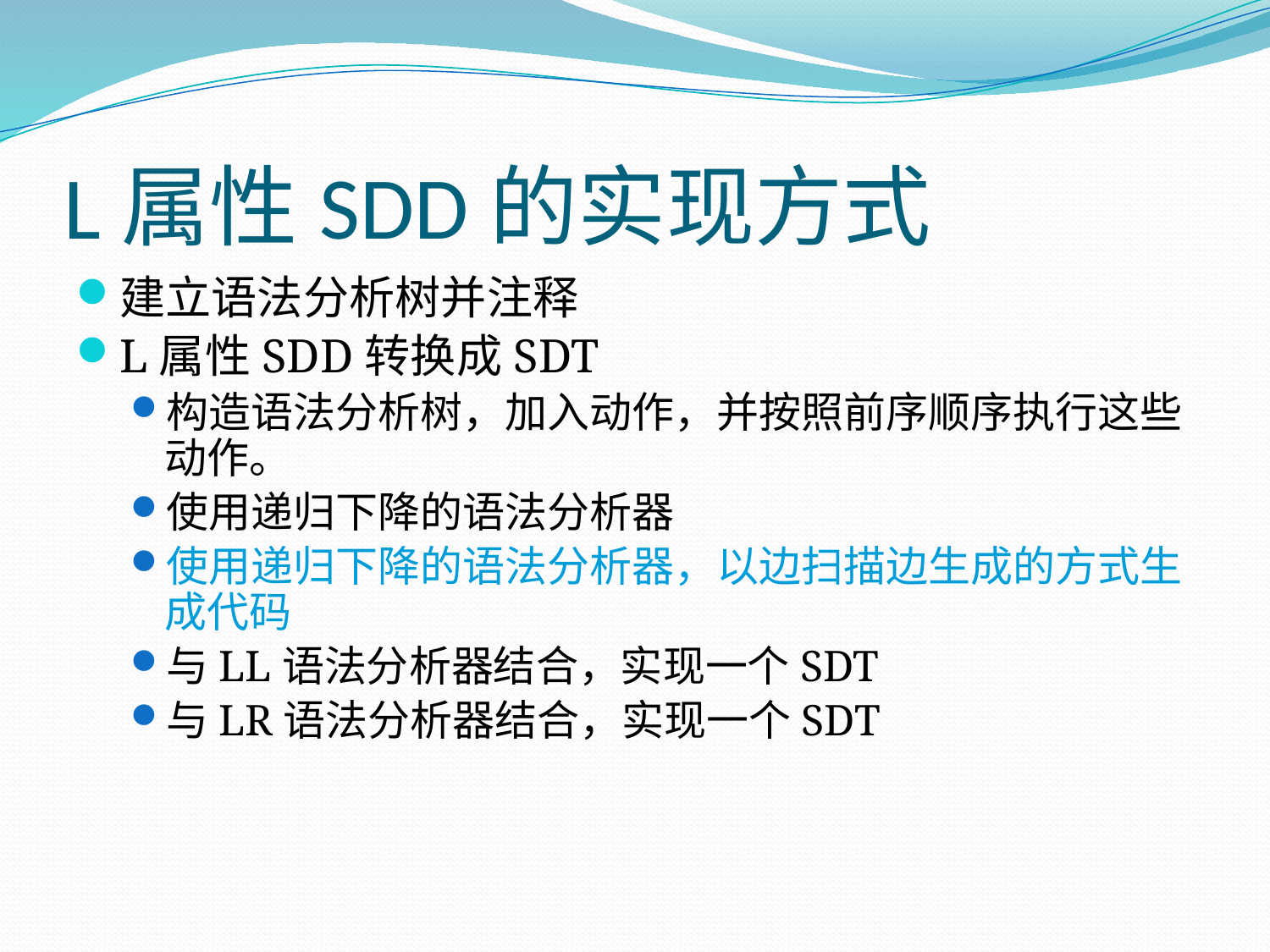

# L属性SDD的实现方式
建立语法分析树并注释
L属性SDD转换成SDT
构造语法分析树，加入动作，并按照前序顺序执行这些动作。
使用递归下降的语法分析器
使用递归下降的语法分析器，以边扫描边生成的方式生成代码
与LL语法分析器结合，实现一个SDT
与LR语法分析器结合，实现一个SDT